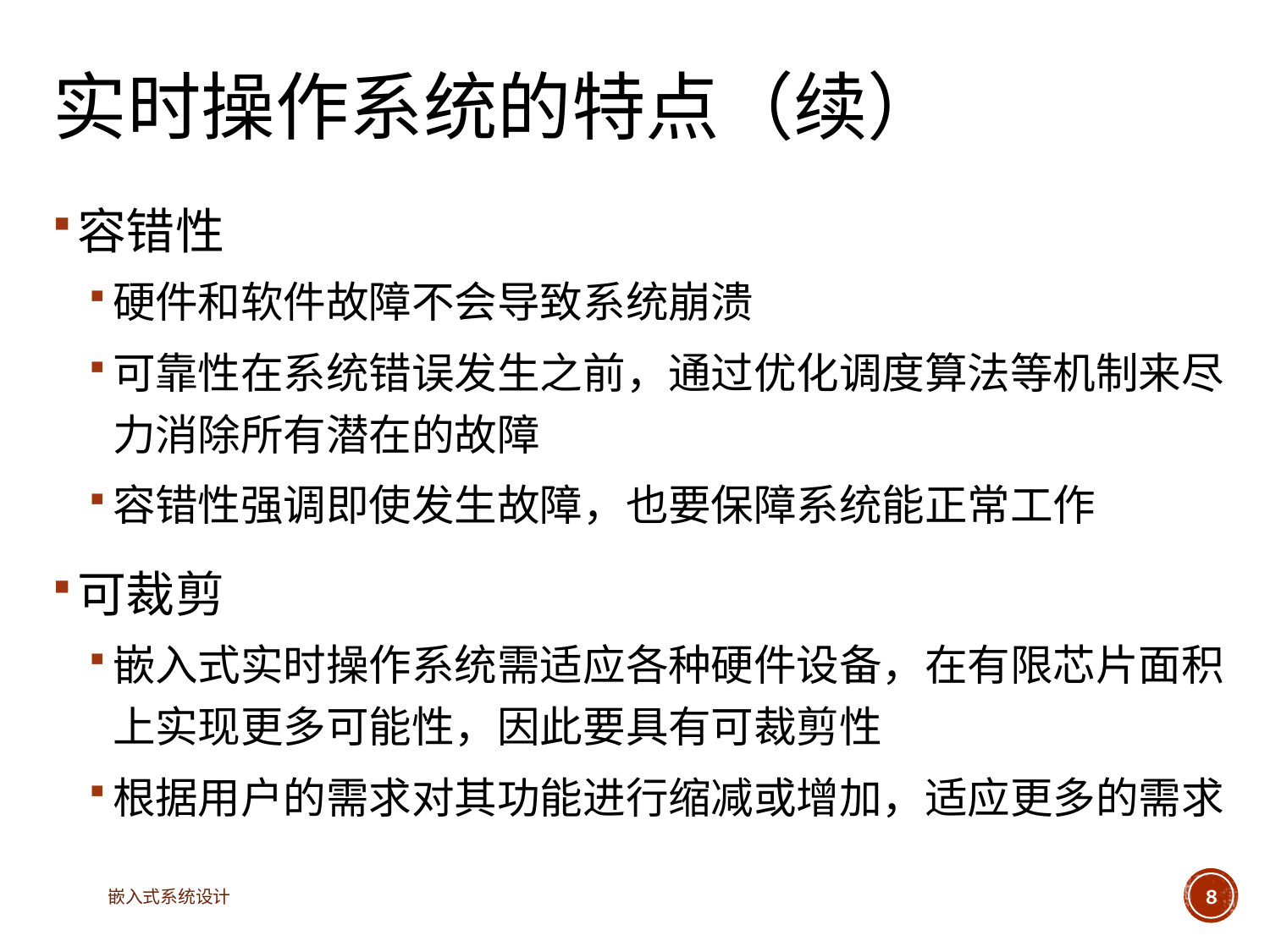

# 实时操作系统的特点（续）
容错性
硬件和软件故障不会导致系统崩溃
可靠性在系统错误发生之前，通过优化调度算法等机制来尽力消除所有潜在的故障
容错性强调即使发生故障，也要保障系统能正常工作
可裁剪
嵌入式实时操作系统需适应各种硬件设备，在有限芯片面积上实现更多可能性，因此要具有可裁剪性
根据用户的需求对其功能进行缩减或增加，适应更多的需求

嵌入式系统设计
8